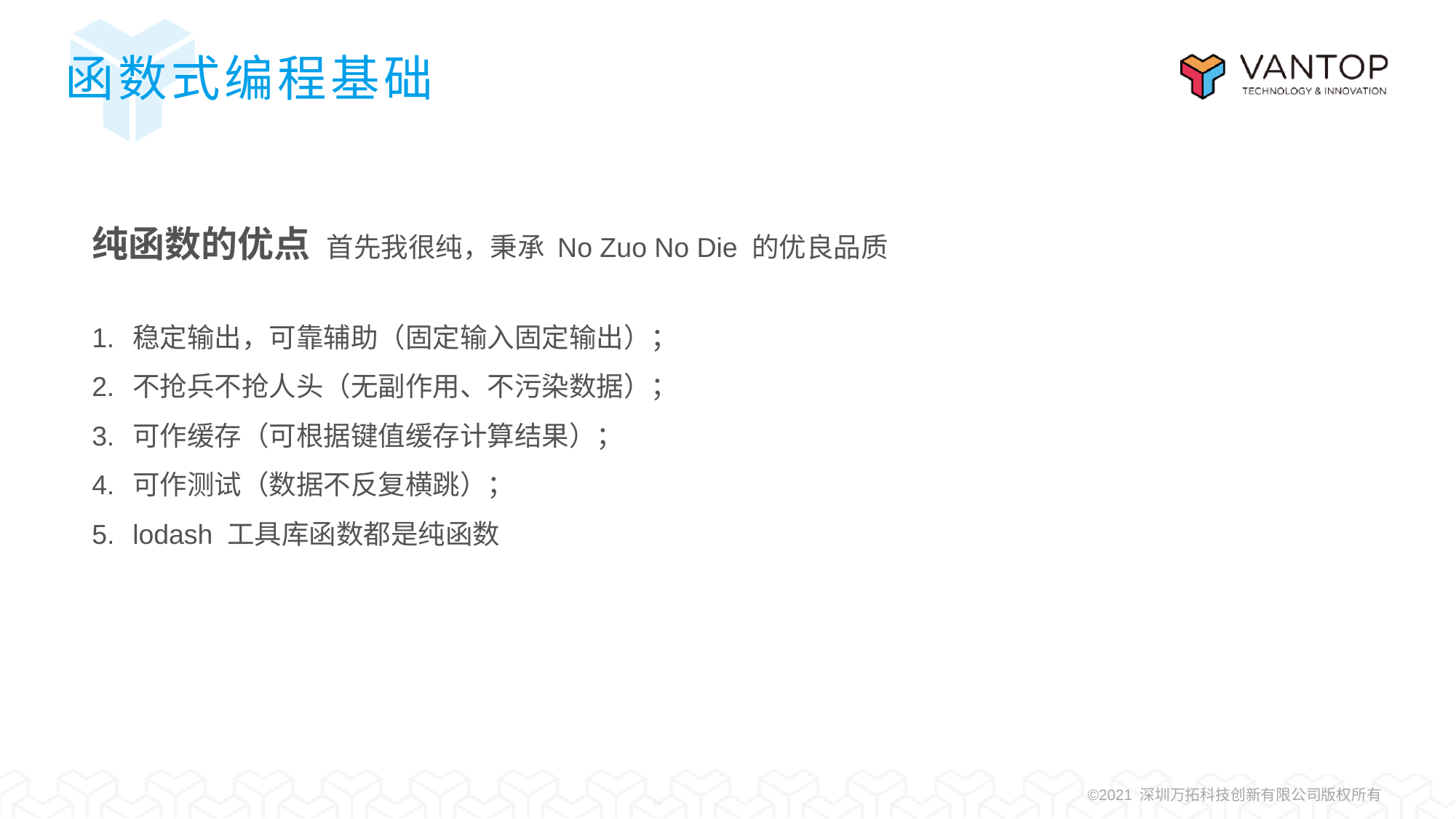

# 函数式编程基础
纯函数的优点  首先我很纯，秉承 No Zuo No Die 的优良品质

稳定输出，可靠辅助（固定输入固定输出）；
不抢兵不抢人头（无副作用、不污染数据）；
可作缓存（可根据键值缓存计算结果）；
可作测试（数据不反复横跳）；
lodash 工具库函数都是纯函数